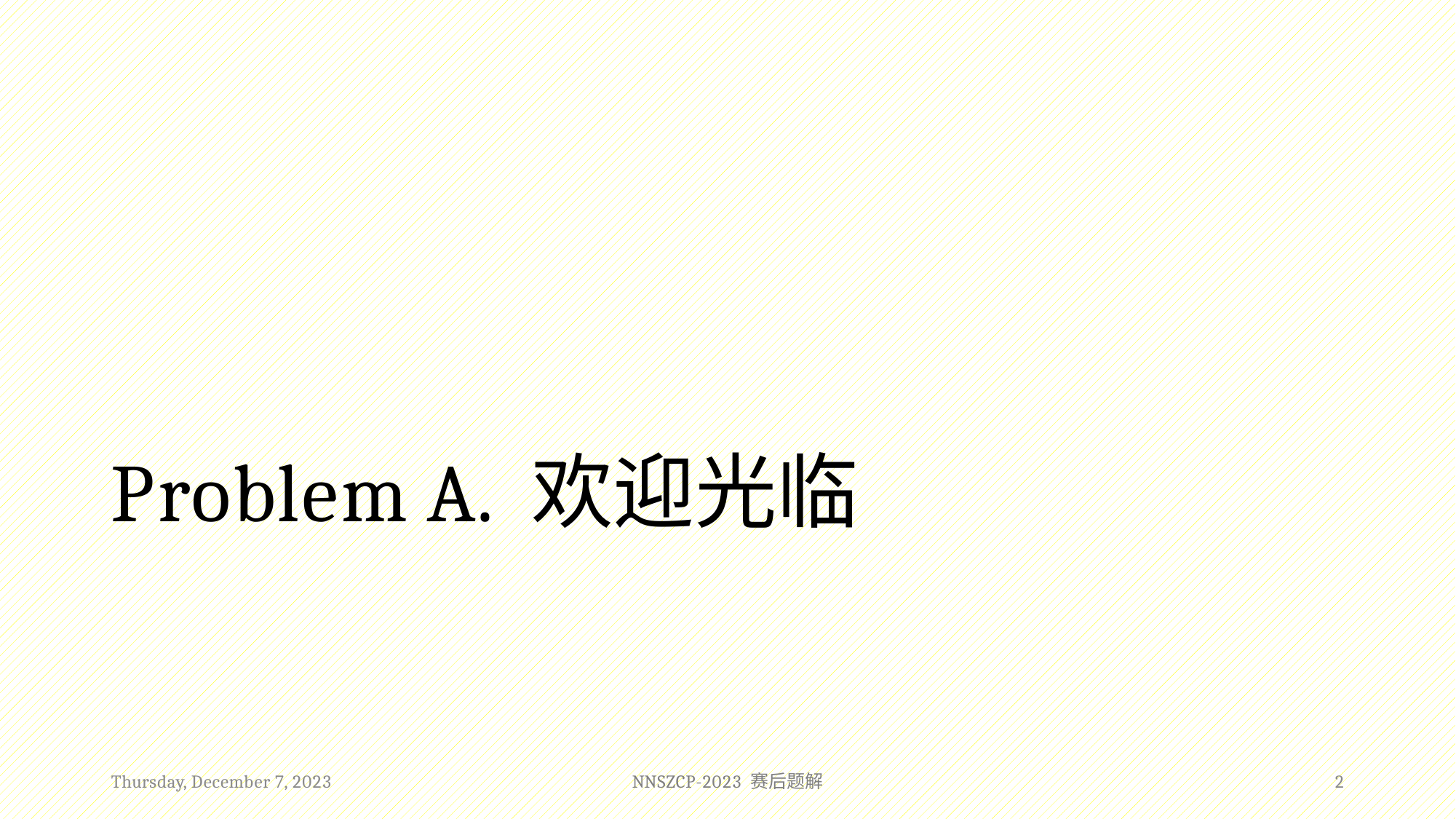

# Problem A. 欢迎光临
Thursday, December 7, 2023
NNSZCP-2023 赛后题解
2